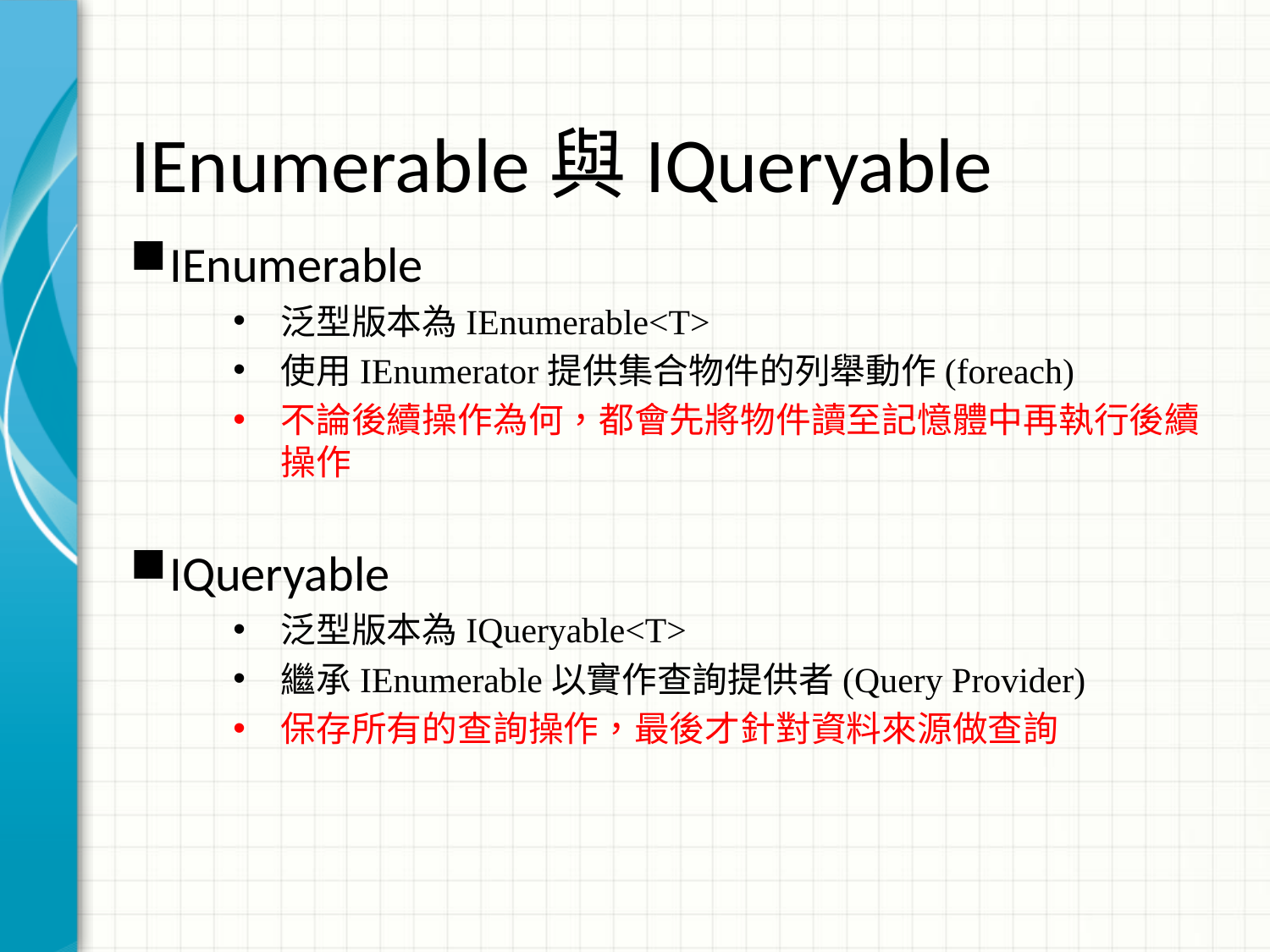

# IEnumerable與IQueryable
IEnumerable
泛型版本為IEnumerable<T>
使用IEnumerator提供集合物件的列舉動作(foreach)
不論後續操作為何，都會先將物件讀至記憶體中再執行後續操作

IQueryable
泛型版本為IQueryable<T>
繼承IEnumerable以實作查詢提供者(Query Provider)
保存所有的查詢操作，最後才針對資料來源做查詢